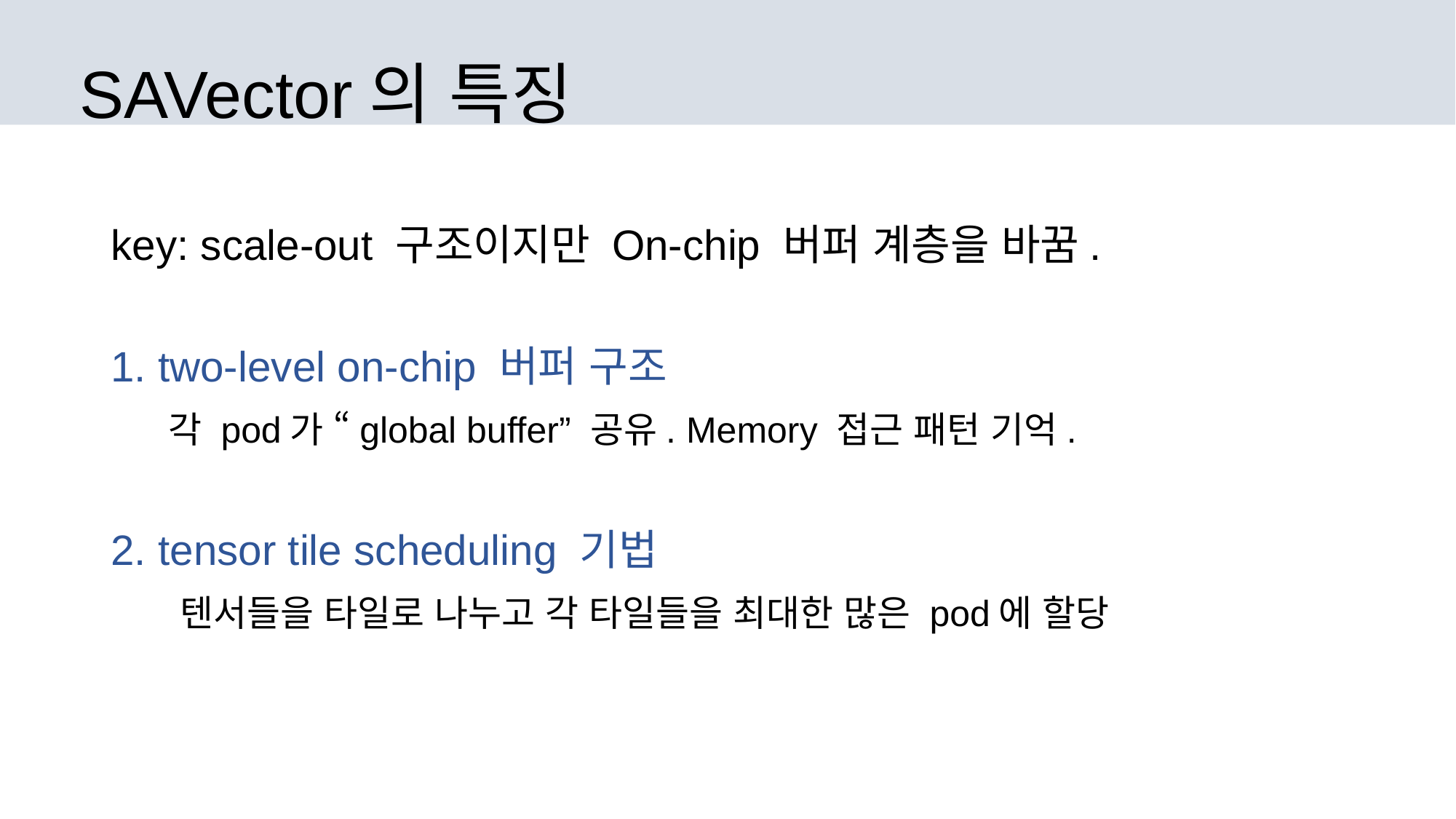

# SAVector의 특징
key: scale-out 구조이지만 On-chip 버퍼 계층을 바꿈.

1. two-level on-chip 버퍼 구조
    각 pod가 “global buffer” 공유. Memory 접근 패턴 기억.

2. tensor tile scheduling 기법
     텐서들을 타일로 나누고 각 타일들을 최대한 많은 pod에 할당